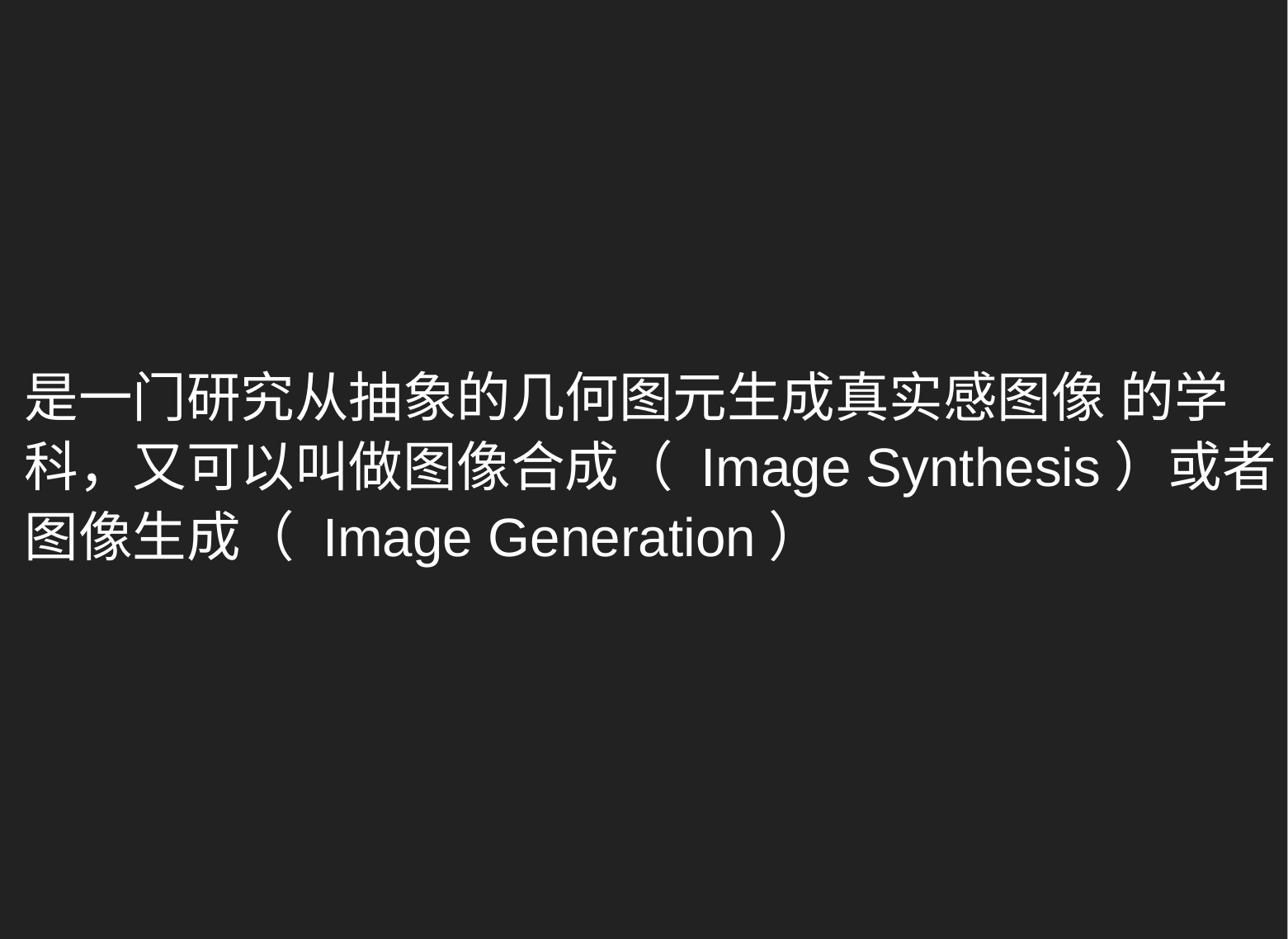

是一门研究从抽象的几何图元生成真实感图像 的学
科，又可以叫做图像合成（ Image Synthesis）或者
图像生成（ Image Generation）